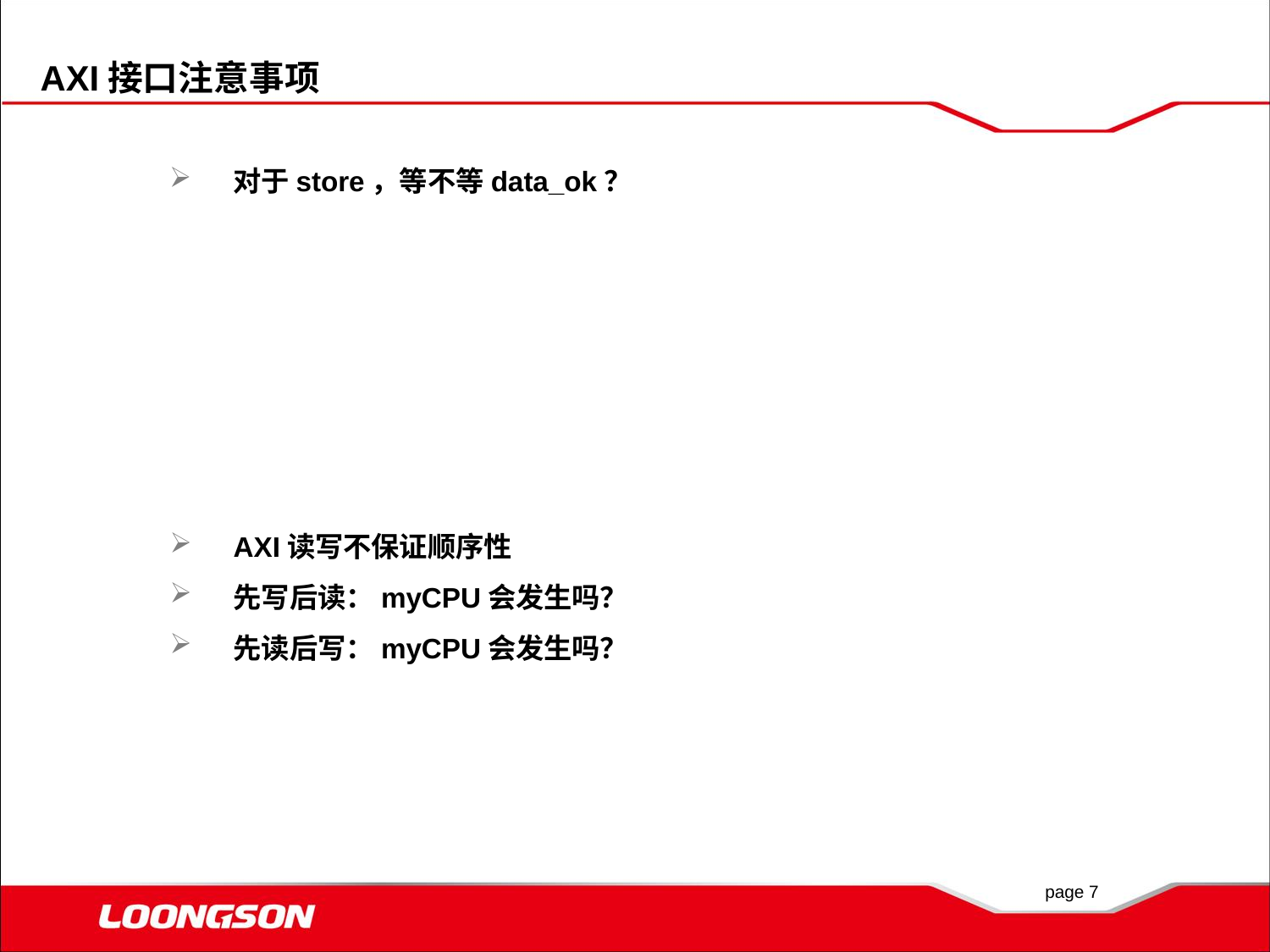

AXI接口注意事项
对于store，等不等data_ok？
AXI读写不保证顺序性
先写后读：myCPU会发生吗？
先读后写：myCPU会发生吗？
page 7